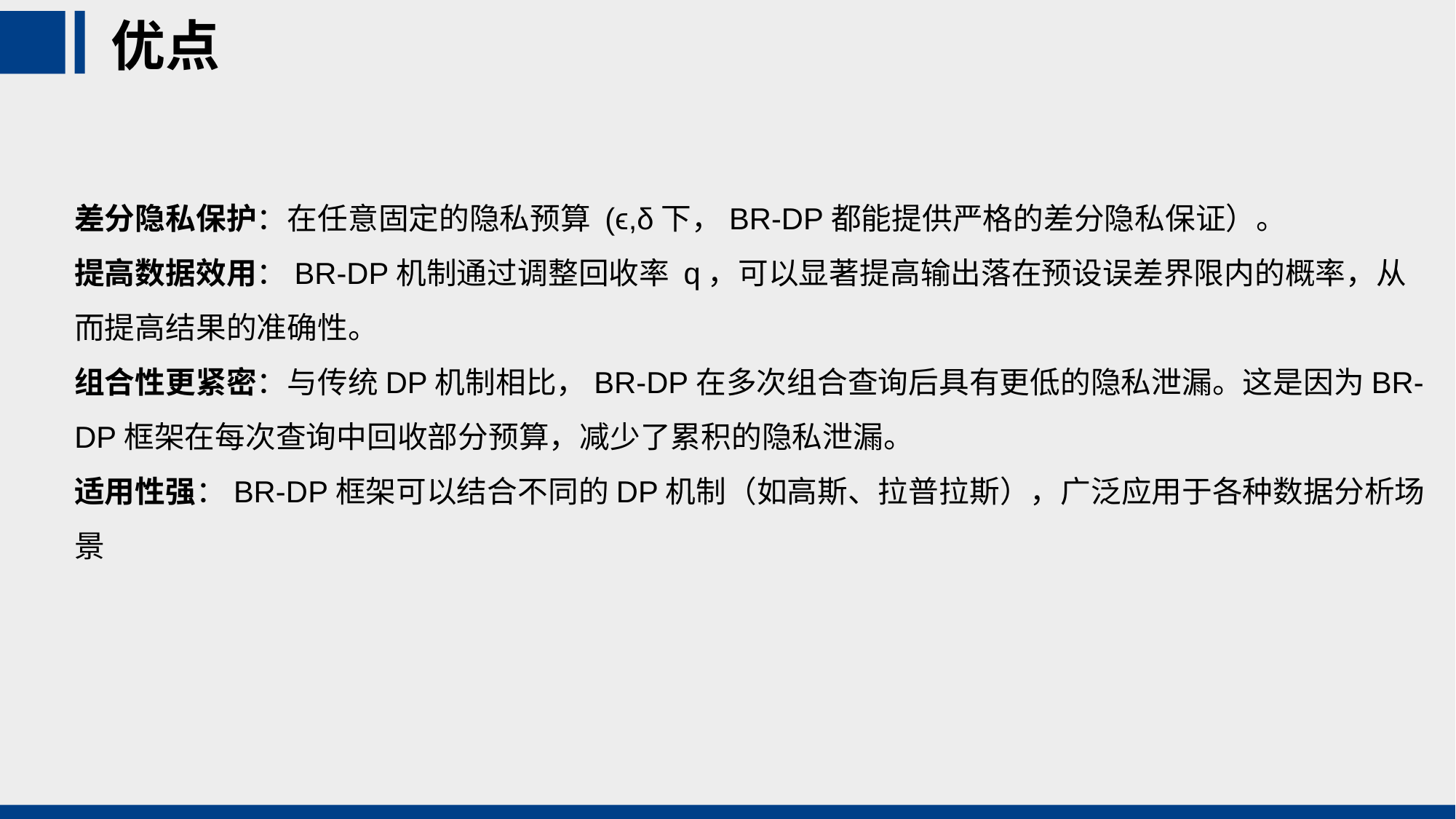

# 优点
差分隐私保护：在任意固定的隐私预算 (ϵ,δ下，BR-DP都能提供严格的差分隐私保证）。
提高数据效用：BR-DP机制通过调整回收率 q，可以显著提高输出落在预设误差界限内的概率，从而提高结果的准确性。
组合性更紧密：与传统DP机制相比，BR-DP在多次组合查询后具有更低的隐私泄漏。这是因为BR-DP框架在每次查询中回收部分预算，减少了累积的隐私泄漏。
适用性强：BR-DP框架可以结合不同的DP机制（如高斯、拉普拉斯），广泛应用于各种数据分析场景